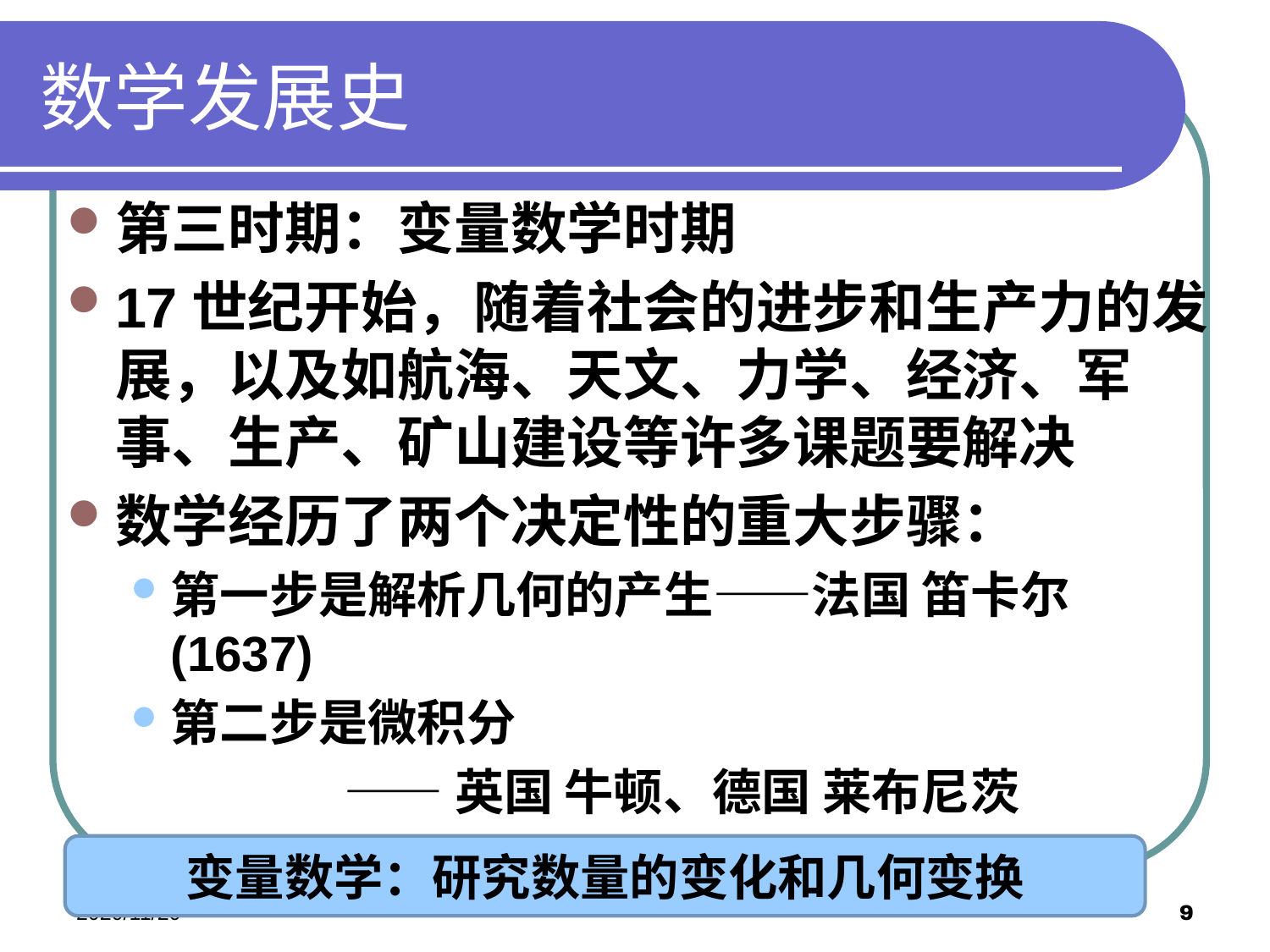

# 数学发展史
第三时期：变量数学时期
17世纪开始，随着社会的进步和生产力的发展，以及如航海、天文、力学、经济、军事、生产、矿山建设等许多课题要解决
数学经历了两个决定性的重大步骤：
第一步是解析几何的产生——法国 笛卡尔(1637)
第二步是微积分
                   ——英国 牛顿、德国 莱布尼茨
变量数学：研究数量的变化和几何变换
2020/11/20
9